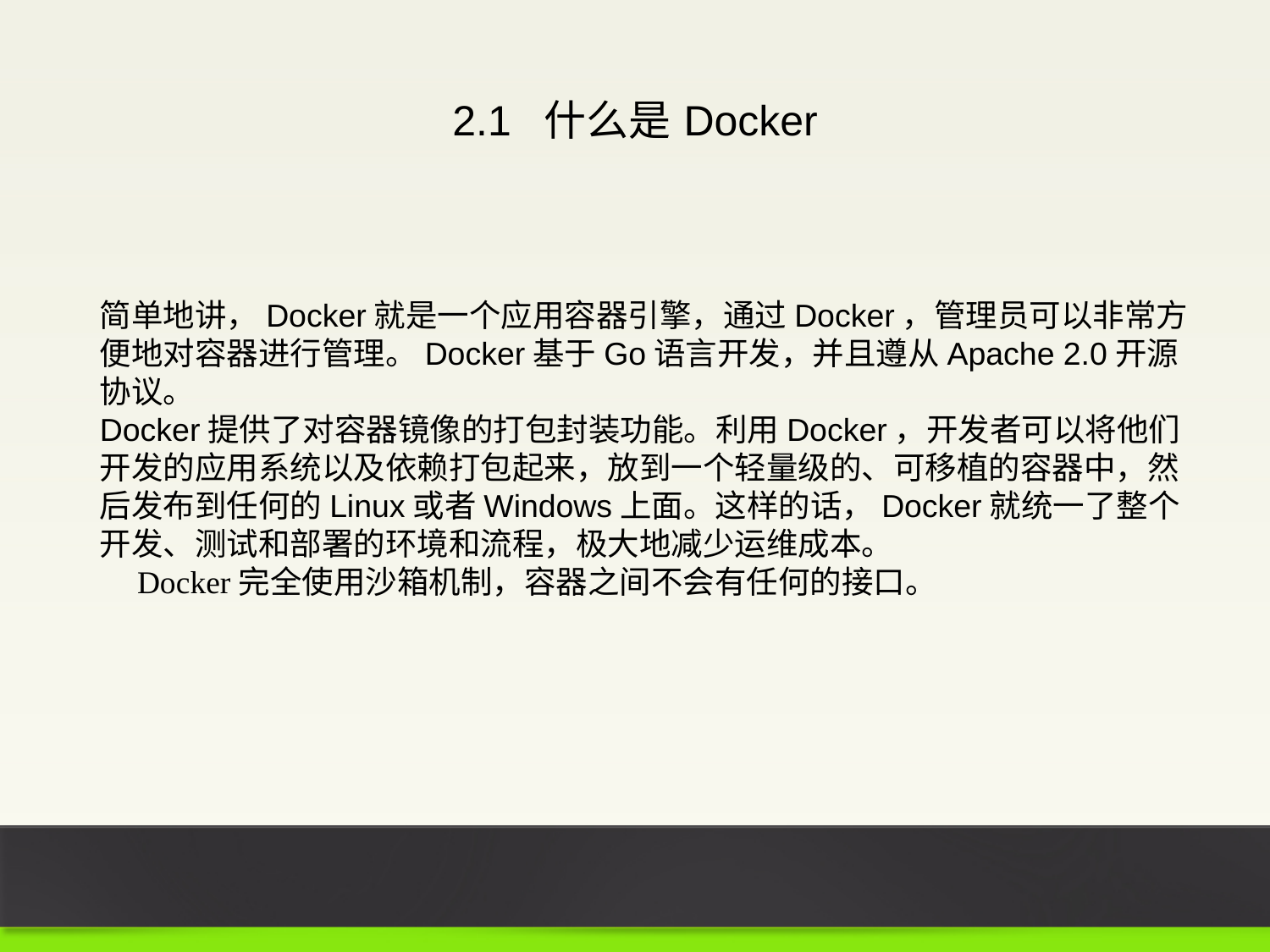

2.1  什么是Docker
简单地讲，Docker就是一个应用容器引擎，通过Docker，管理员可以非常方便地对容器进行管理。Docker基于Go语言开发，并且遵从Apache 2.0开源协议。
Docker提供了对容器镜像的打包封装功能。利用Docker，开发者可以将他们开发的应用系统以及依赖打包起来，放到一个轻量级的、可移植的容器中，然后发布到任何的Linux或者Windows上面。这样的话，Docker就统一了整个开发、测试和部署的环境和流程，极大地减少运维成本。
Docker完全使用沙箱机制，容器之间不会有任何的接口。